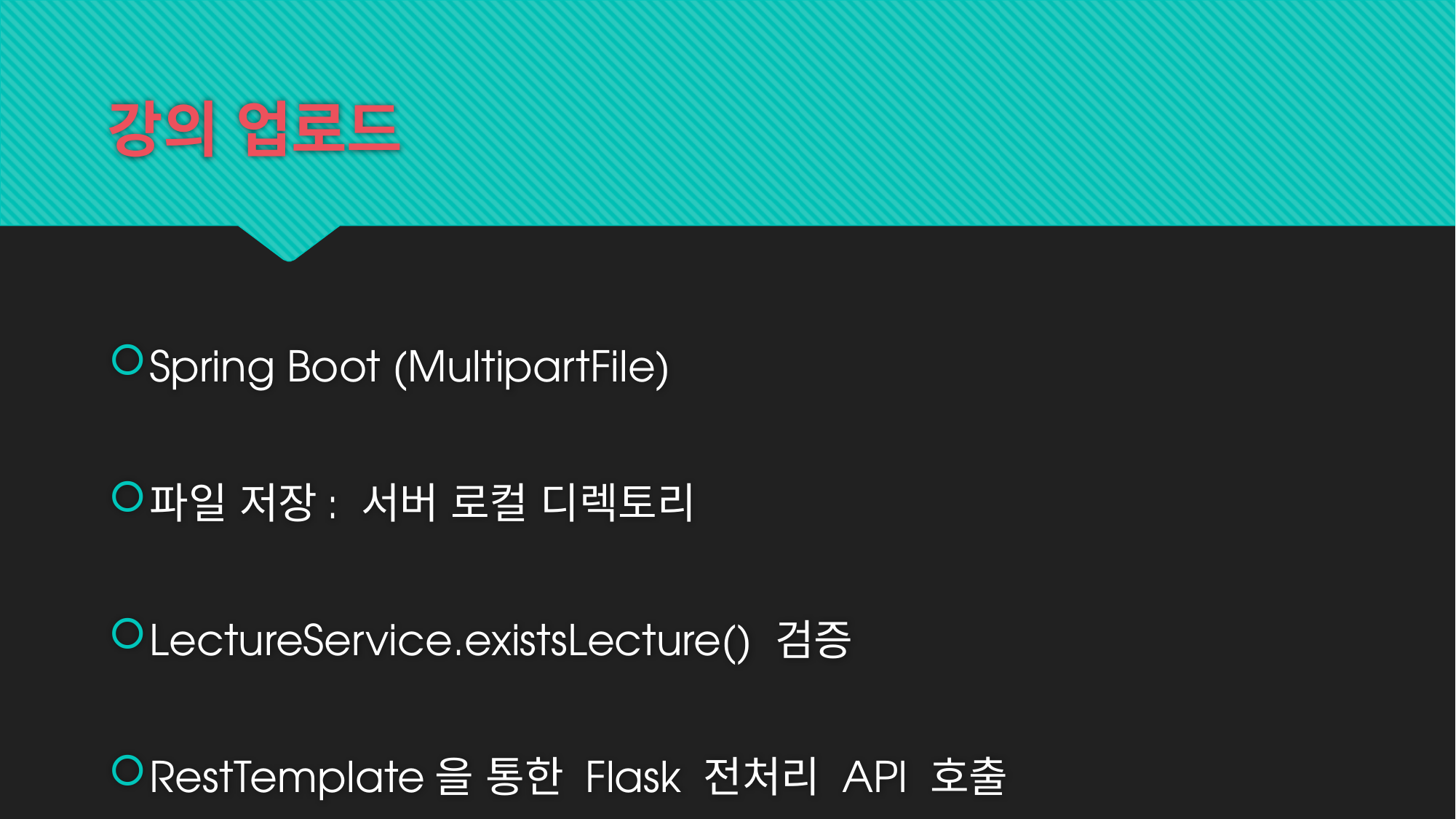

# 강의 업로드

Spring Boot (MultipartFile)

파일 저장: 서버 로컬 디렉토리

LectureService.existsLecture() 검증

RestTemplate을 통한 Flask 전처리 API 호출